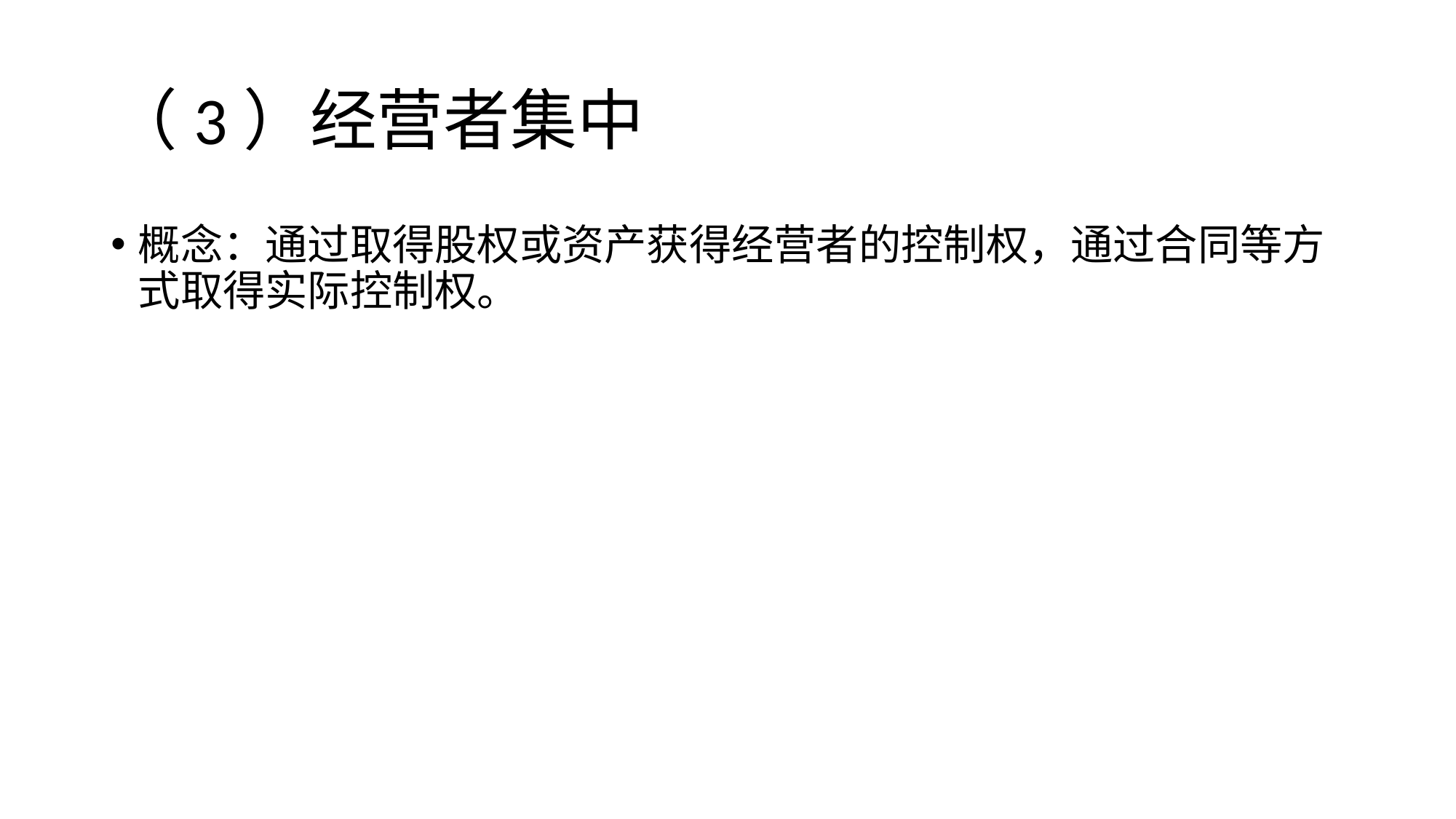

# （3）经营者集中
概念：通过取得股权或资产获得经营者的控制权，通过合同等方式取得实际控制权。